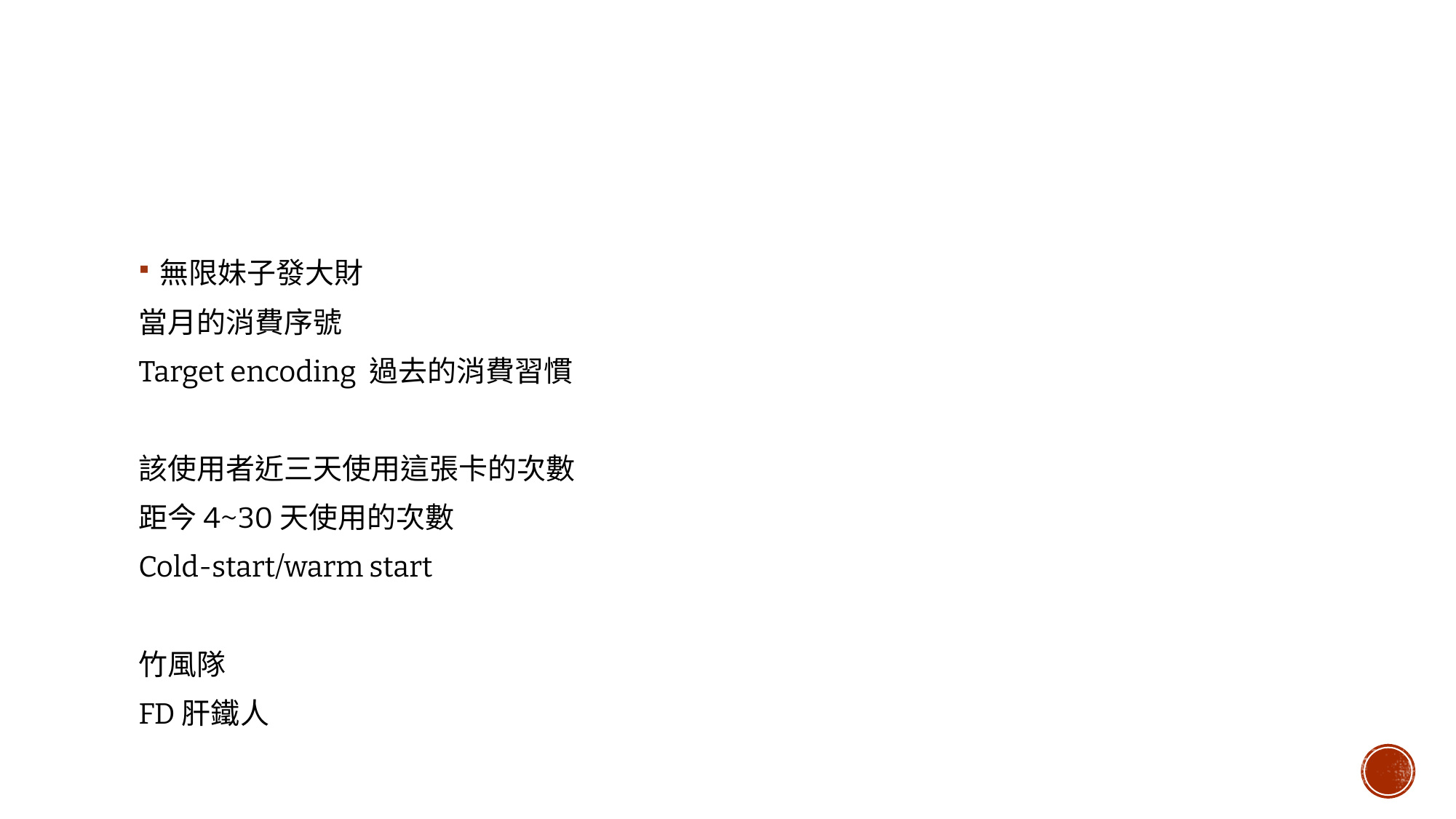

#
無限妹子發大財
當月的消費序號
Target encoding 過去的消費習慣

該使用者近三天使用這張卡的次數
距今4~30天使用的次數
Cold-start/warm start

竹風隊
FD肝鐵人